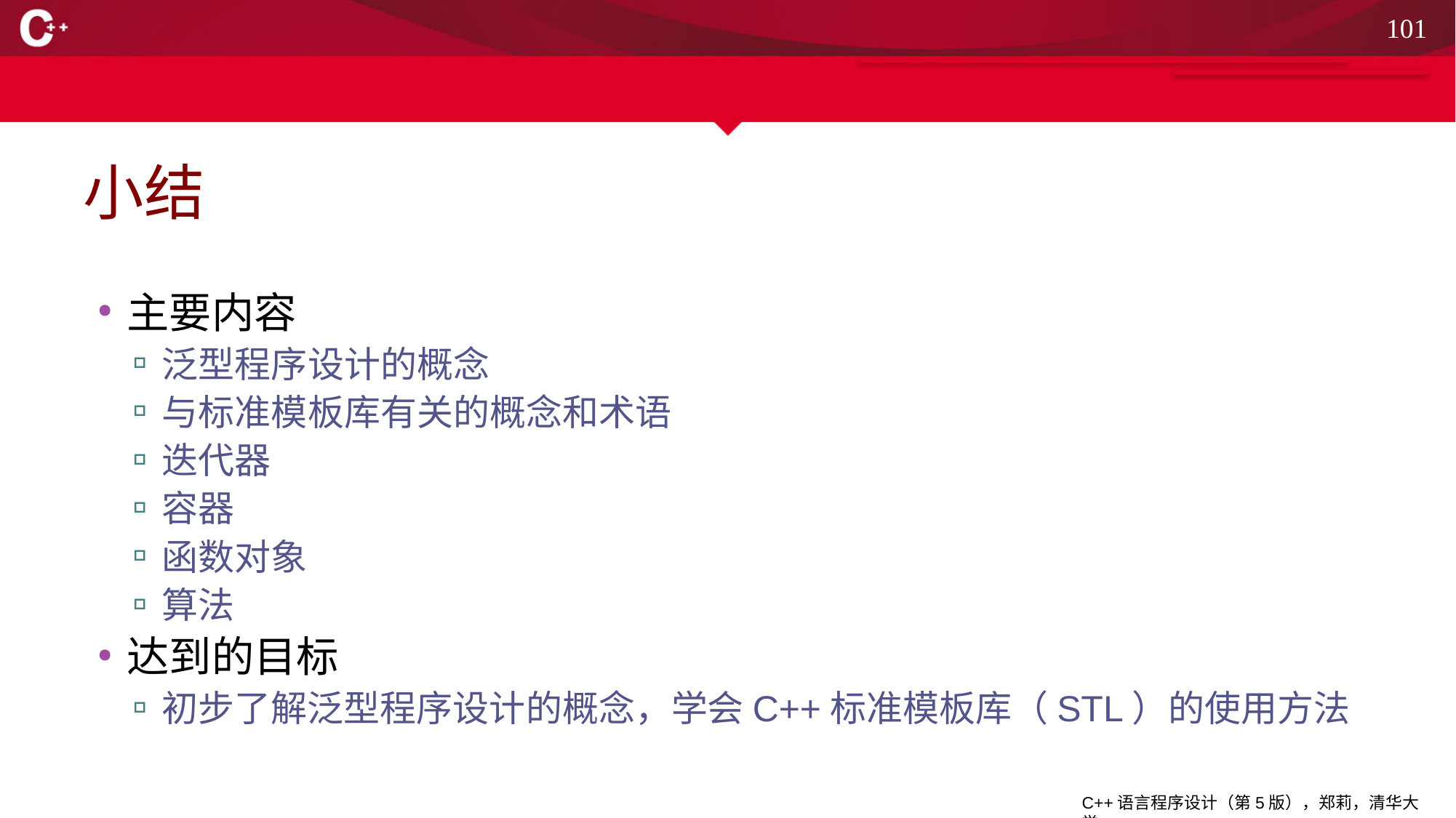

101
# 小结
主要内容
泛型程序设计的概念
与标准模板库有关的概念和术语
迭代器
容器
函数对象
算法
达到的目标
初步了解泛型程序设计的概念，学会C++标准模板库（STL）的使用方法